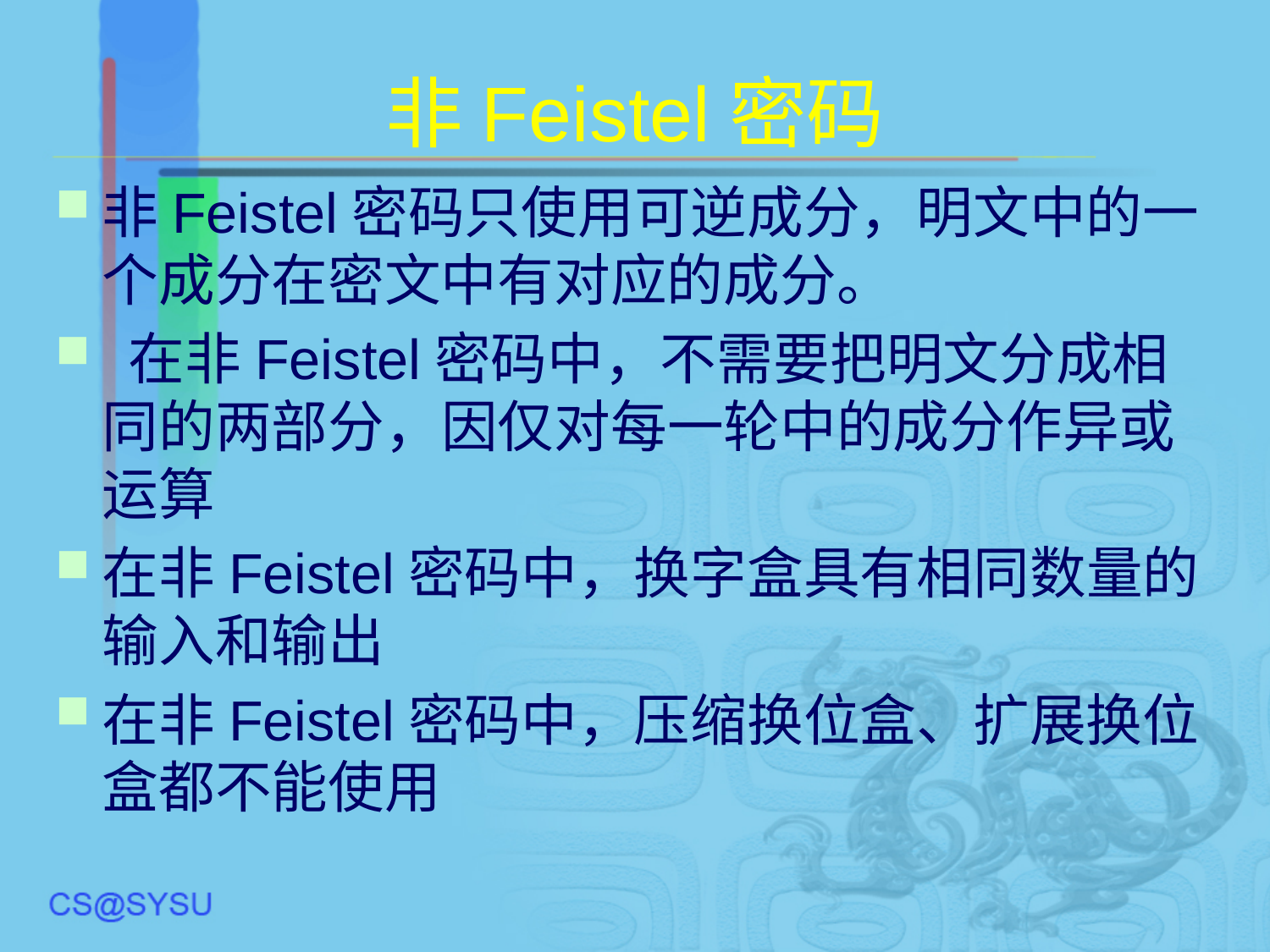

# 非Feistel密码
非Feistel密码只使用可逆成分，明文中的一个成分在密文中有对应的成分。
 在非Feistel密码中，不需要把明文分成相同的两部分，因仅对每一轮中的成分作异或运算
在非Feistel密码中，换字盒具有相同数量的输入和输出
在非Feistel密码中，压缩换位盒、扩展换位盒都不能使用